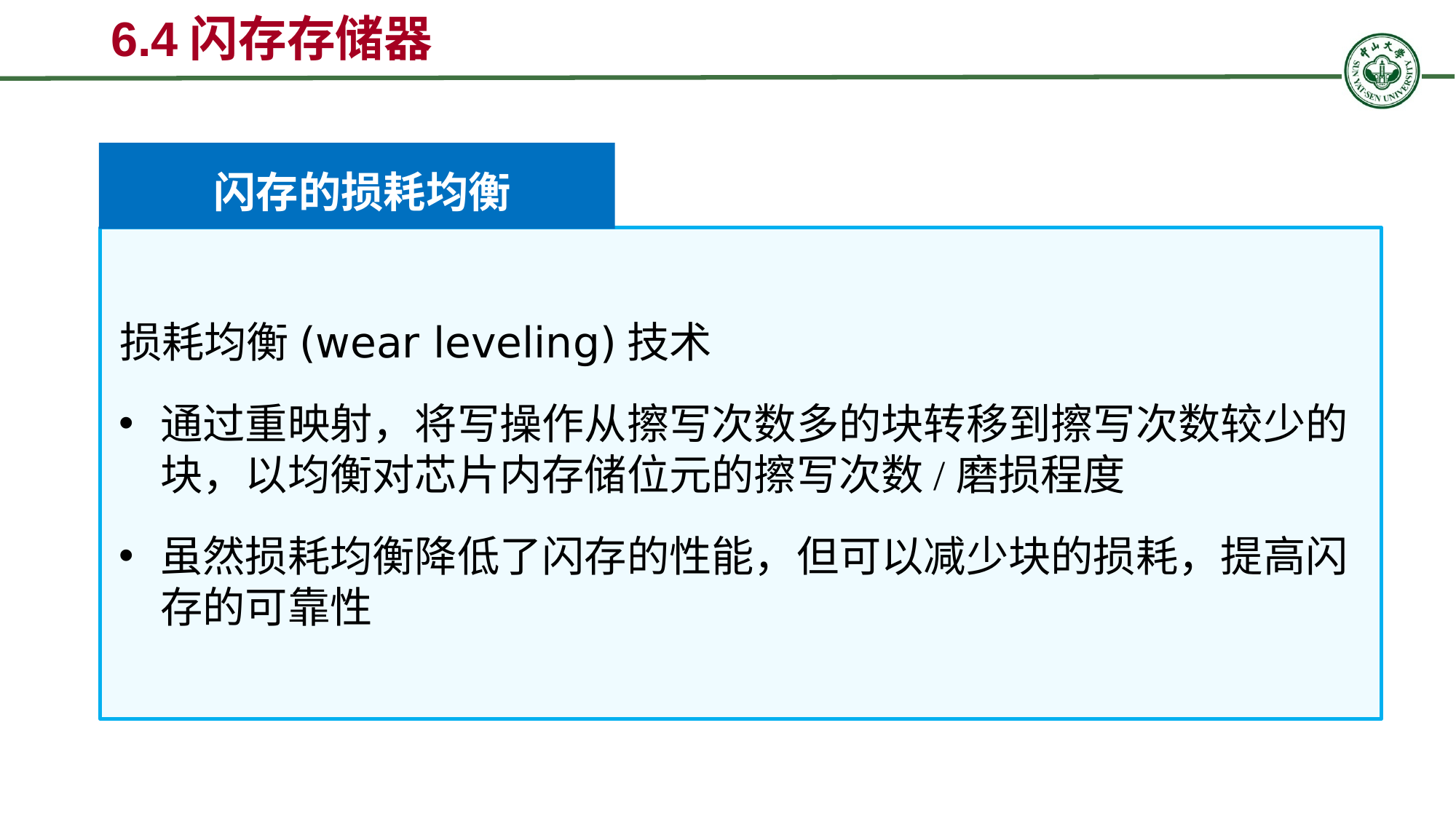

6.4闪存存储器
闪存的损耗均衡
损耗均衡(wear leveling)技术
通过重映射，将写操作从擦写次数多的块转移到擦写次数较少的块，以均衡对芯片内存储位元的擦写次数/磨损程度
虽然损耗均衡降低了闪存的性能，但可以减少块的损耗，提高闪存的可靠性